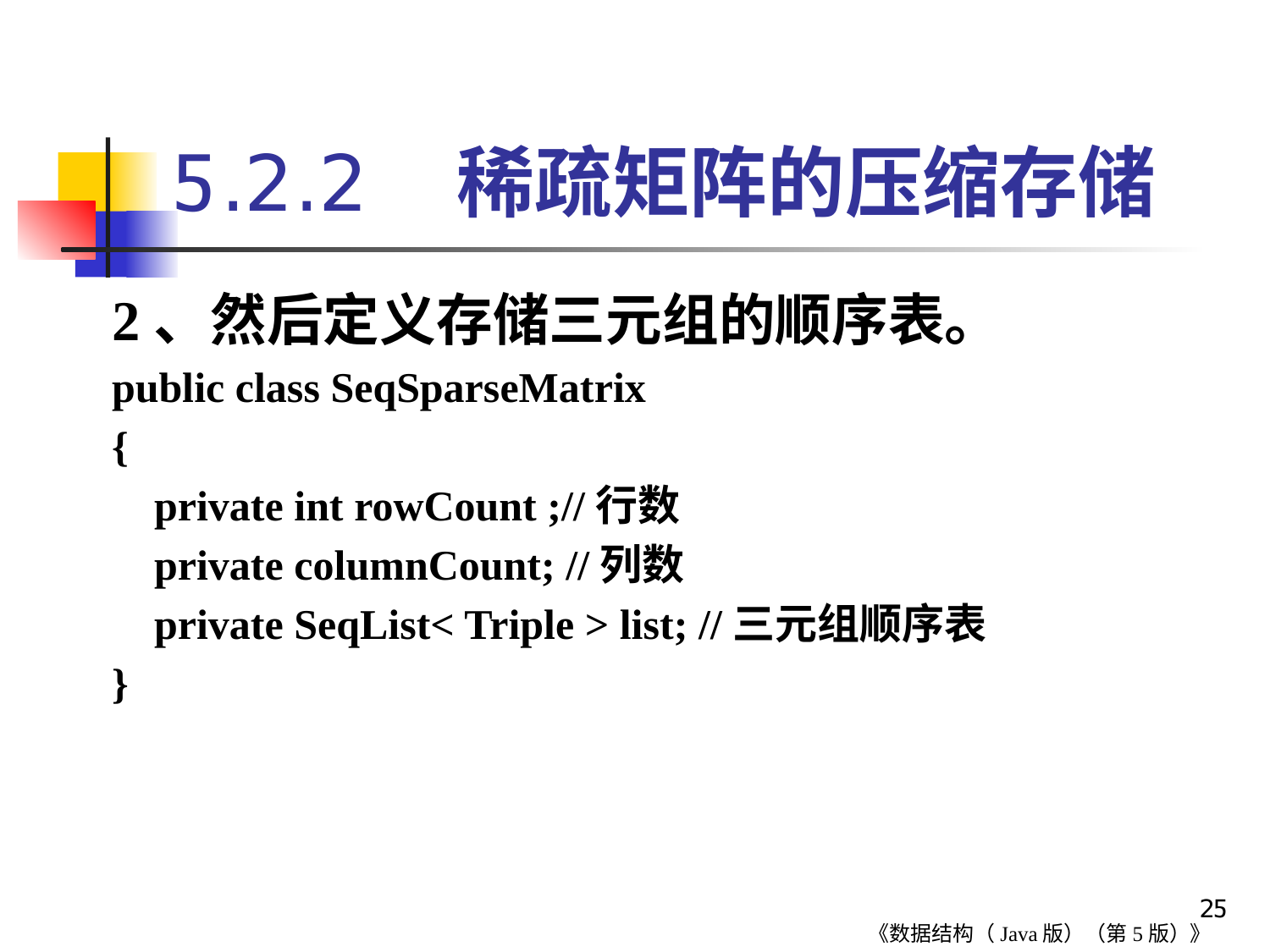

# 5.2.2   稀疏矩阵的压缩存储
2、然后定义存储三元组的顺序表。
public class SeqSparseMatrix
{
    private int rowCount ;//行数
    private columnCount; //列数
    private SeqList< Triple > list; //三元组顺序表
}

25
《数据结构（Java版）（第5版）》